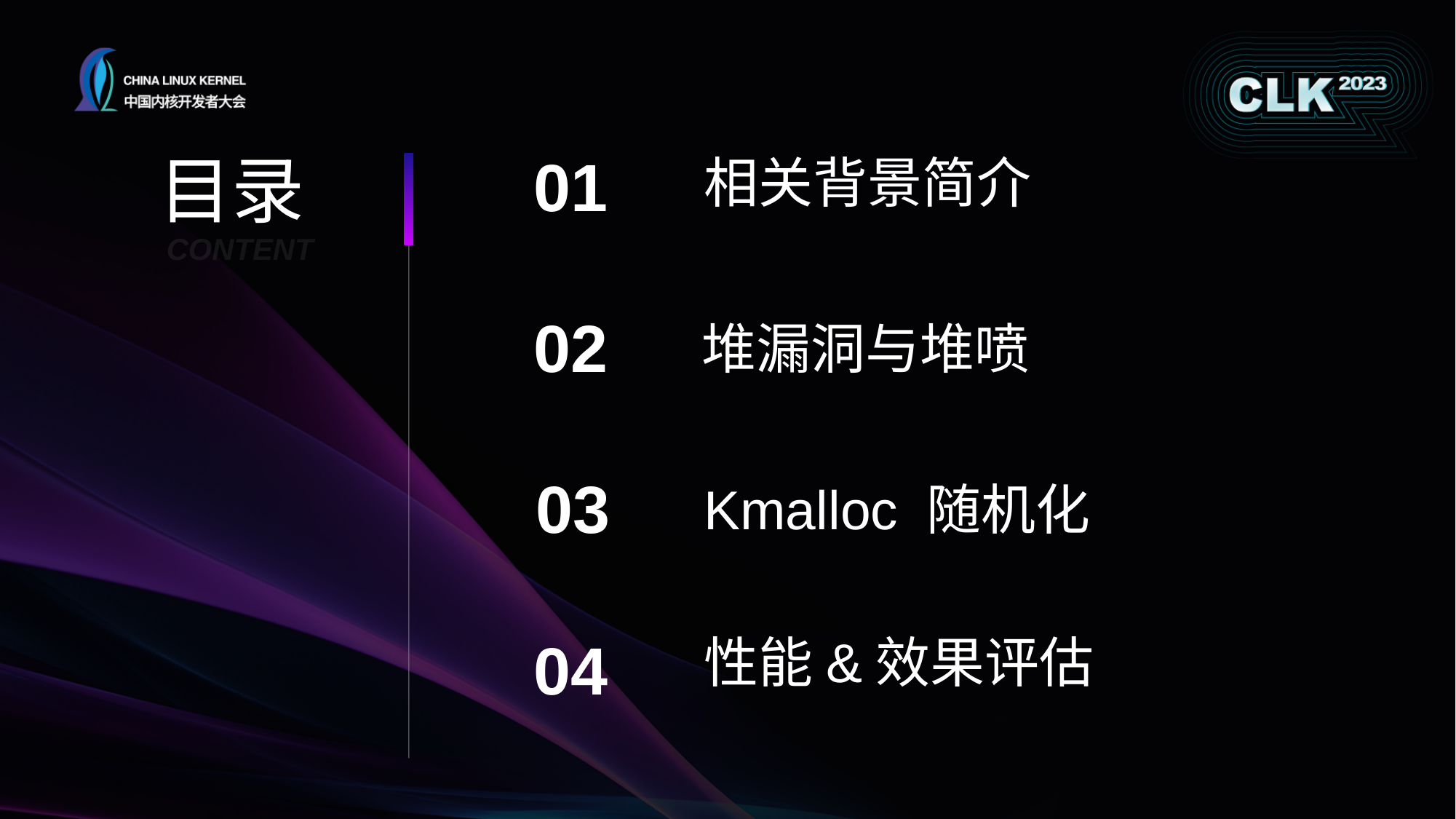

目录
01
相关背景简介

CONTENT
02
堆漏洞与堆喷
03
Kmalloc 随机化
04
性能&效果评估